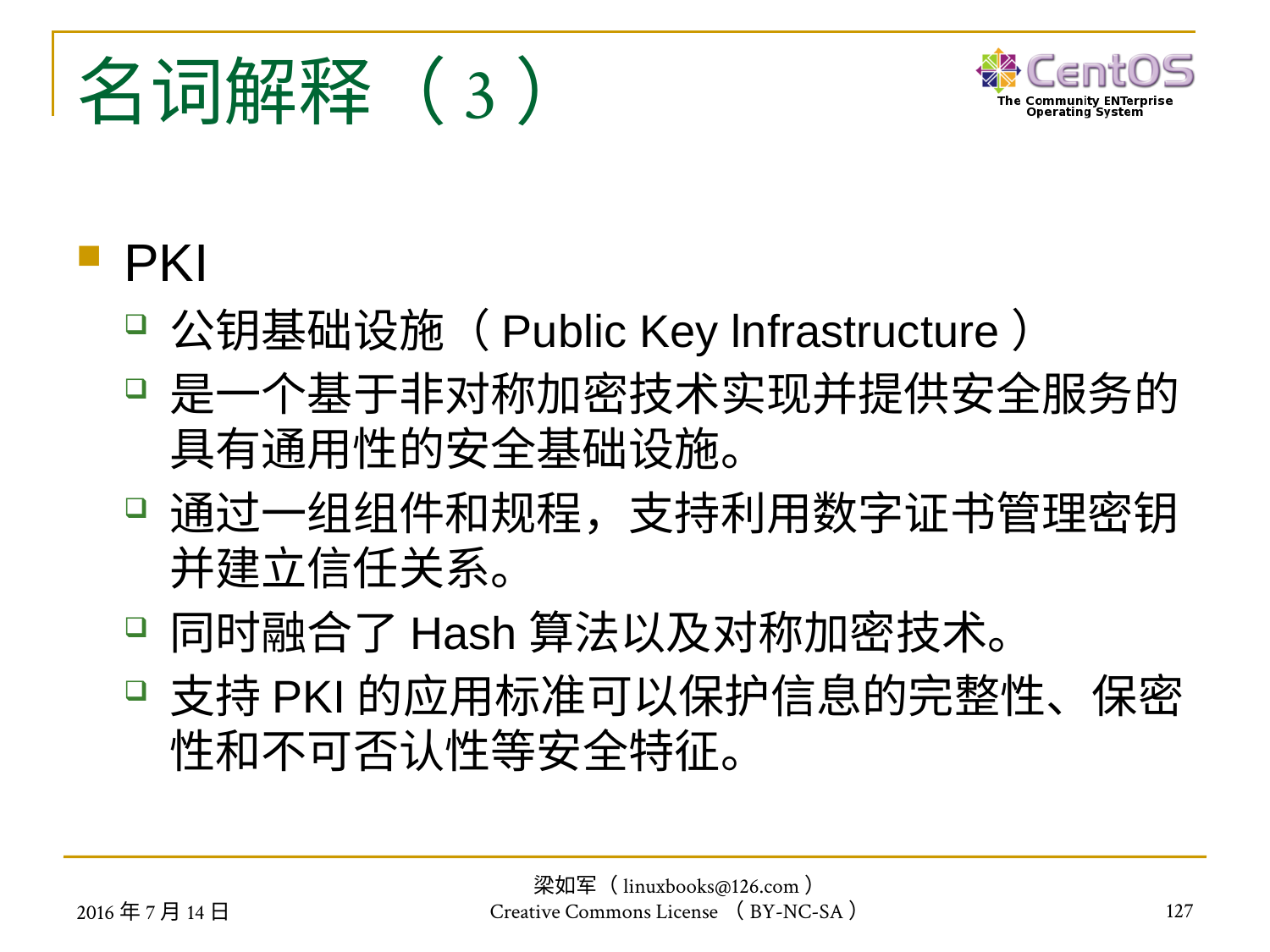

# 名词解释（3）
PKI
公钥基础设施（Public Key lnfrastructure）
是一个基于非对称加密技术实现并提供安全服务的具有通用性的安全基础设施。
通过一组组件和规程，支持利用数字证书管理密钥并建立信任关系。
同时融合了Hash算法以及对称加密技术。
支持PKI的应用标准可以保护信息的完整性、保密性和不可否认性等安全特征。
梁如军（linuxbooks@126.com）
Creative Commons License（BY-NC-SA）
2016年7月14日
127